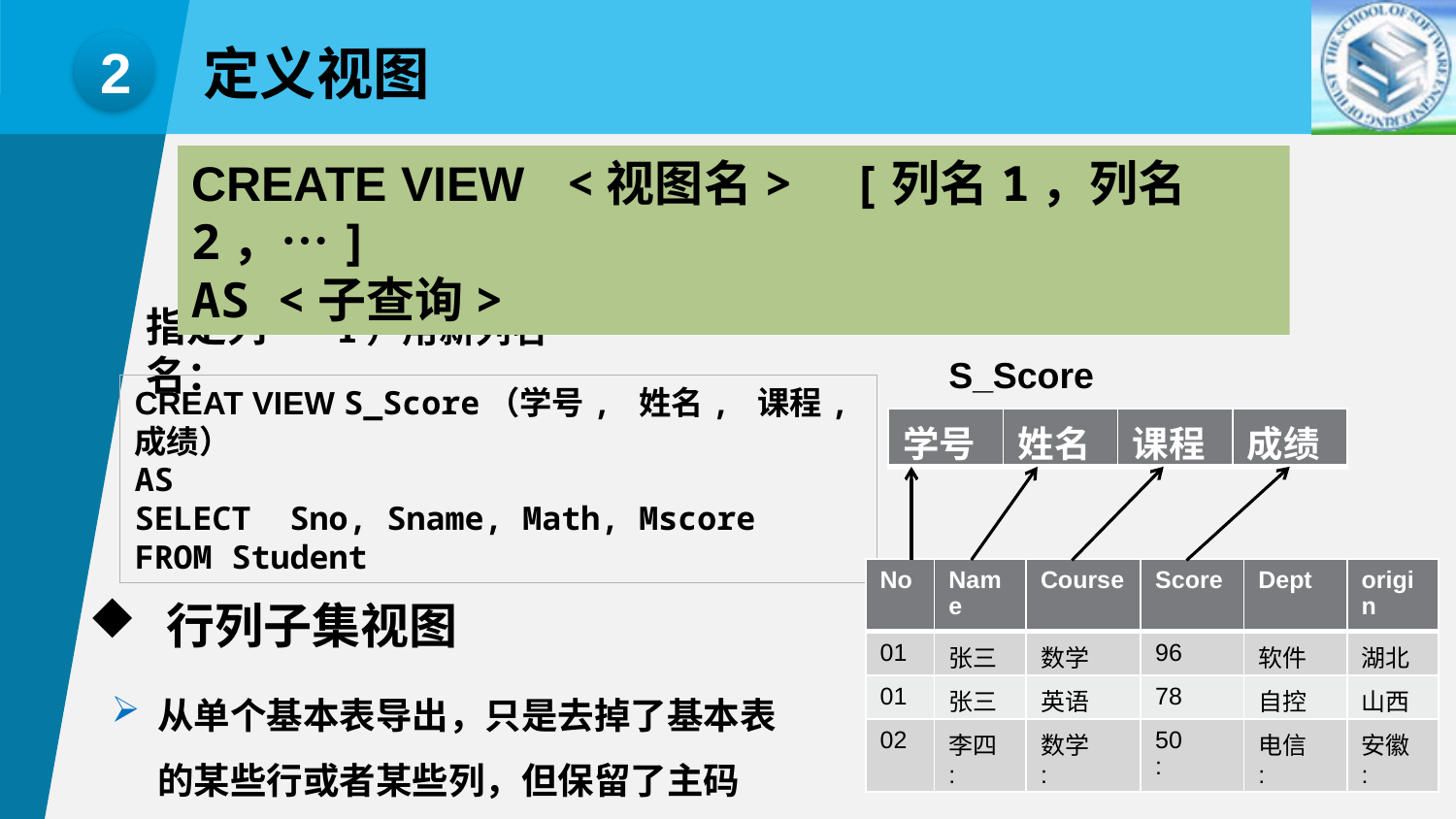

2
定义视图
CREATE VIEW   <视图名>  [列名1，列名2，…]
AS  <子查询>
指定列名：
1）用新列名
S_Score
CREAT VIEW S_Score（学号, 姓名, 课程, 成绩）
AS
SELECT  Sno, Sname, Math, Mscore
FROM Student
| 学号 | 姓名 | 课程 | 成绩 |
| --- | --- | --- | --- |
| No | Name | Course | Score | Dept | origin |
| --- | --- | --- | --- | --- | --- |
| 01 | 张三 | 数学 | 96 | 软件 | 湖北 |
| 01 | 张三 | 英语 | 78 | 自控 | 山西 |
| 02 | 李四 : | 数学 : | 50 : | 电信 : | 安徽 : |
 行列子集视图
从单个基本表导出，只是去掉了基本表的某些行或者某些列，但保留了主码